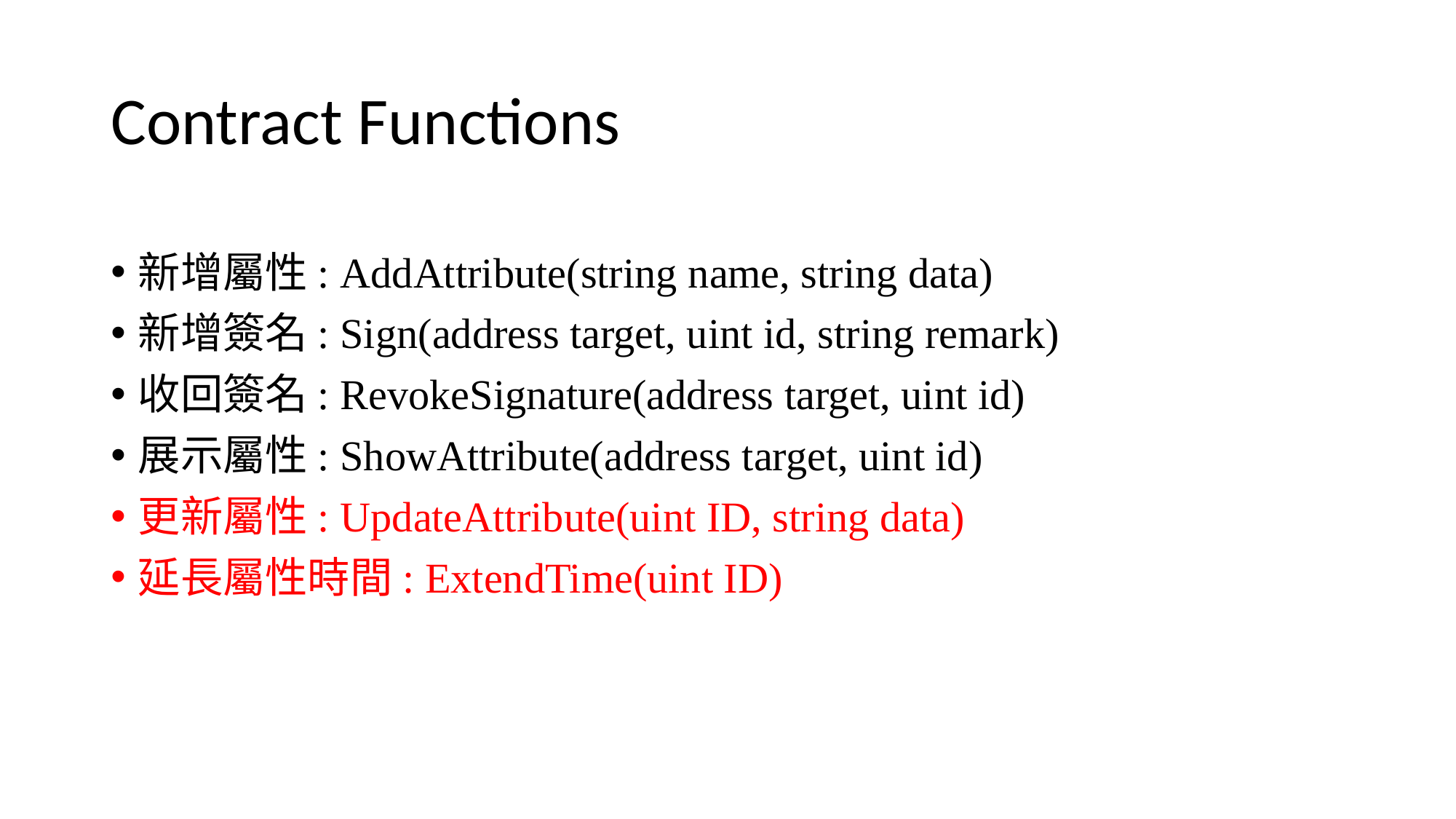

# Contract Functions
新增屬性: AddAttribute(string name, string data)
新增簽名: Sign(address target, uint id, string remark)
收回簽名: RevokeSignature(address target, uint id)
展示屬性: ShowAttribute(address target, uint id)
更新屬性: UpdateAttribute(uint ID, string data)
延長屬性時間: ExtendTime(uint ID)